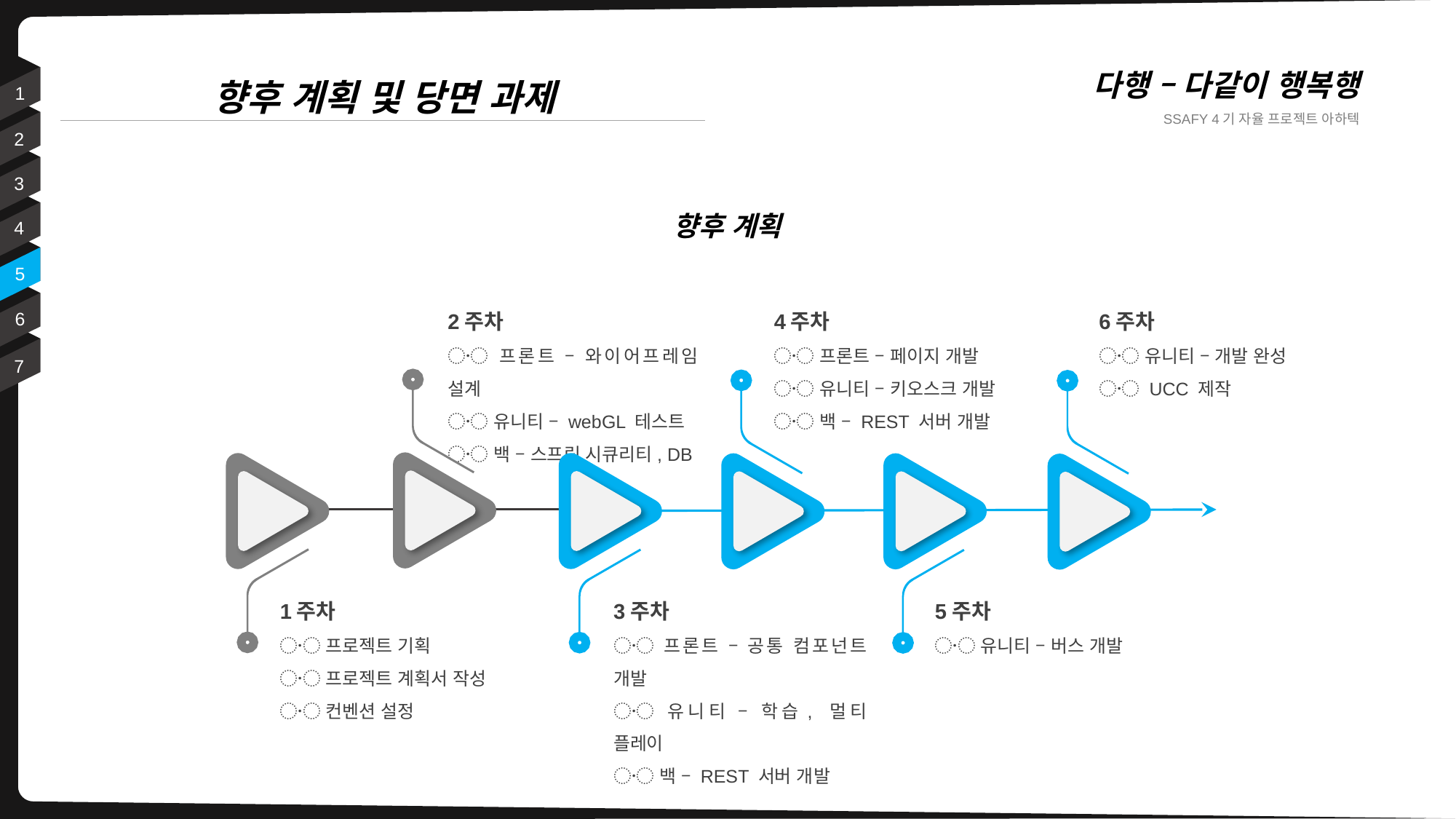

다행 – 다같이 행복행
SSAFY 4기 자율 프로젝트 아하텍
향후 계획 및 당면 과제

1

2

3

향후 계획

4

5

2주차
〮 프론트 – 와이어프레임 설계
〮 유니티 – webGL 테스트
〮 백 – 스프링 시큐리티, DB
4주차
〮 프론트 – 페이지 개발
〮 유니티 – 키오스크 개발
〮 백 – REST 서버 개발
6주차
〮 유니티 – 개발 완성
〮 UCC 제작

1주차
〮 프로젝트 기획
〮 프로젝트 계획서 작성
〮 컨벤션 설정
3주차
〮 프론트 – 공통 컴포넌트 개발
〮 유니티 – 학습, 멀티 플레이
〮 백 – REST 서버 개발
5주차
〮 유니티 – 버스 개발

6

7